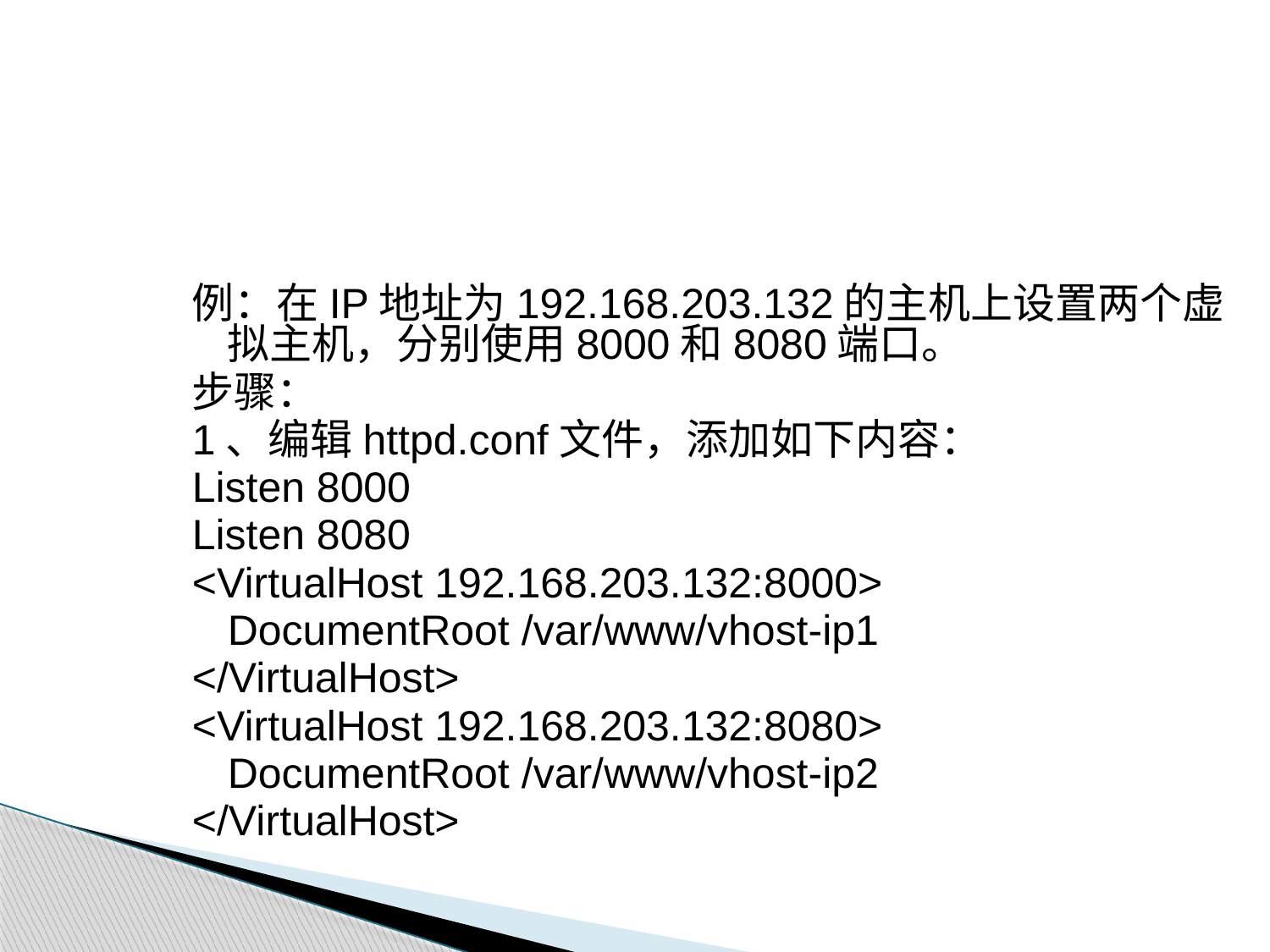

#
例：在IP地址为192.168.203.132的主机上设置两个虚拟主机，分别使用8000和8080端口。
步骤：
1、编辑httpd.conf文件，添加如下内容：
Listen 8000
Listen 8080
<VirtualHost 192.168.203.132:8000>
	DocumentRoot /var/www/vhost-ip1
</VirtualHost>
<VirtualHost 192.168.203.132:8080>
	DocumentRoot /var/www/vhost-ip2
</VirtualHost>